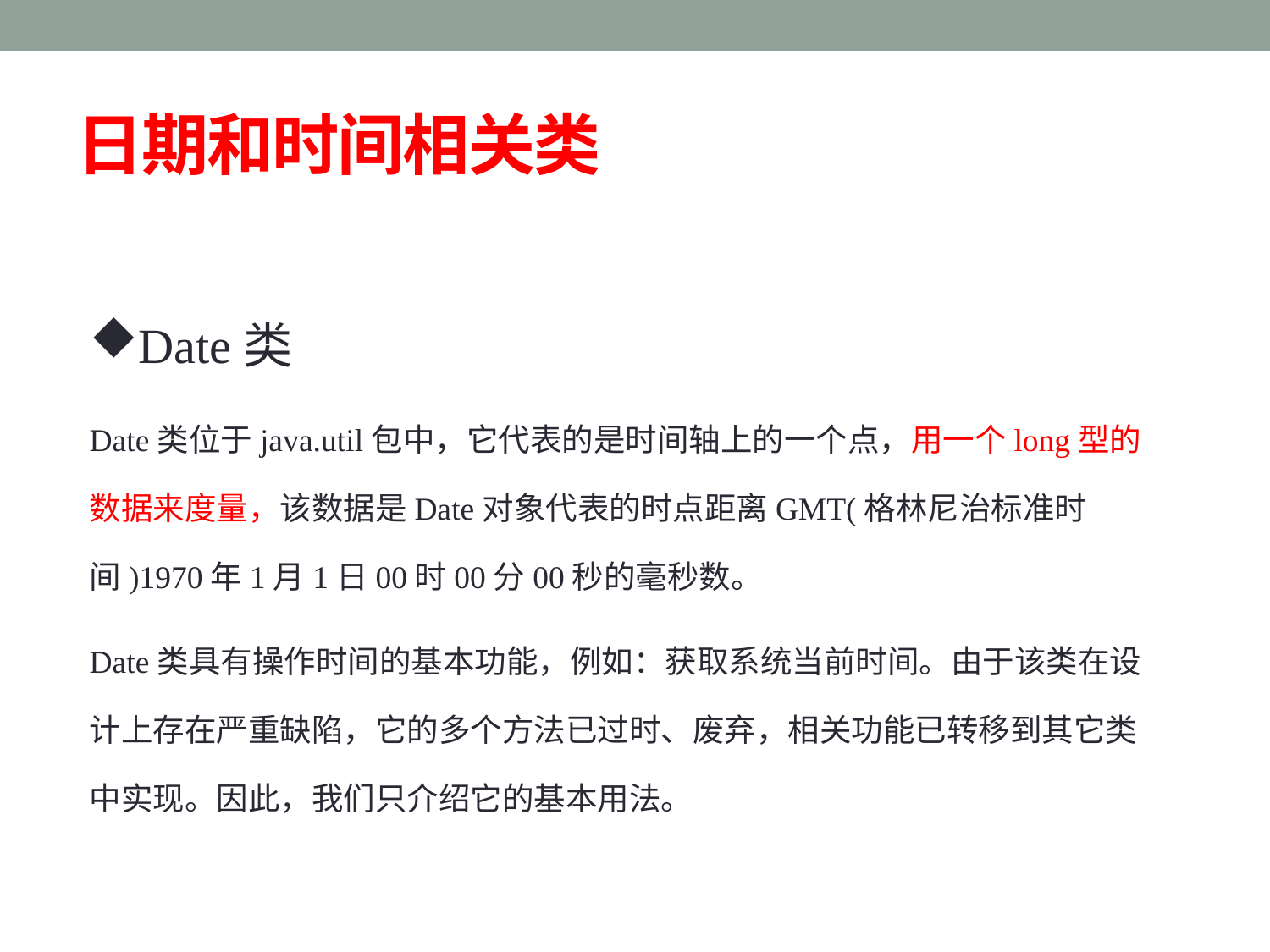

日期和时间相关类
Date类
Date类位于java.util包中，它代表的是时间轴上的一个点，用一个long型的数据来度量，该数据是Date对象代表的时点距离GMT(格林尼治标准时间)1970年1月1日00时00分00秒的毫秒数。
Date类具有操作时间的基本功能，例如：获取系统当前时间。由于该类在设计上存在严重缺陷，它的多个方法已过时、废弃，相关功能已转移到其它类中实现。因此，我们只介绍它的基本用法。